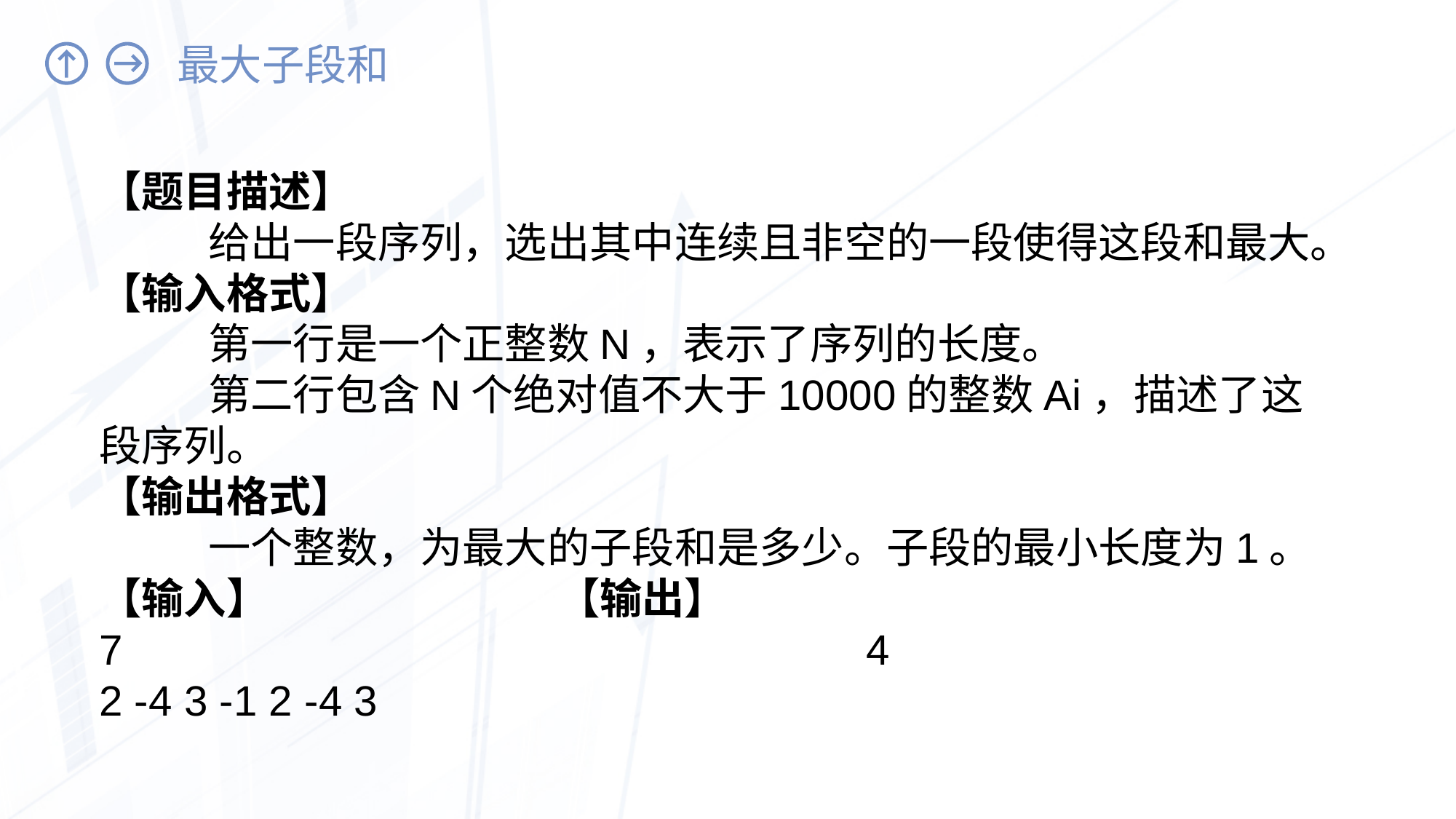

# 最大子段和
【题目描述】
	给出一段序列，选出其中连续且非空的一段使得这段和最大。
【输入格式】
	第一行是一个正整数N，表示了序列的长度。
	第二行包含N个绝对值不大于10000的整数Ai，描述了这段序列。
【输出格式】
	一个整数，为最大的子段和是多少。子段的最小长度为1。
【输入】                              【输出】
7                                                               4
2 -4 3 -1 2 -4 3